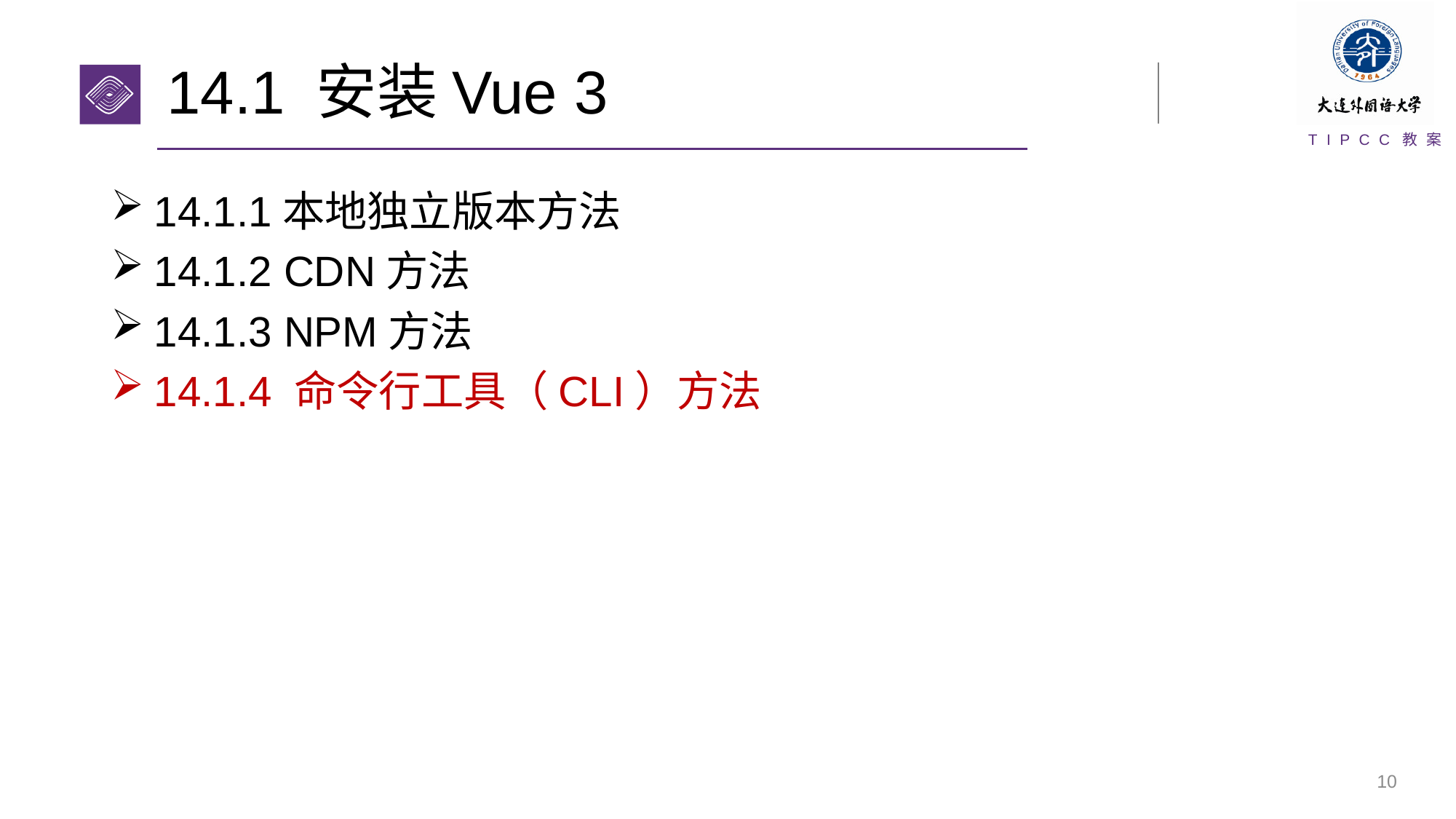

# 14.1 安装Vue 3
14.1.1本地独立版本方法
14.1.2 CDN方法
14.1.3 NPM方法
14.1.4 命令行工具（CLI）方法

10